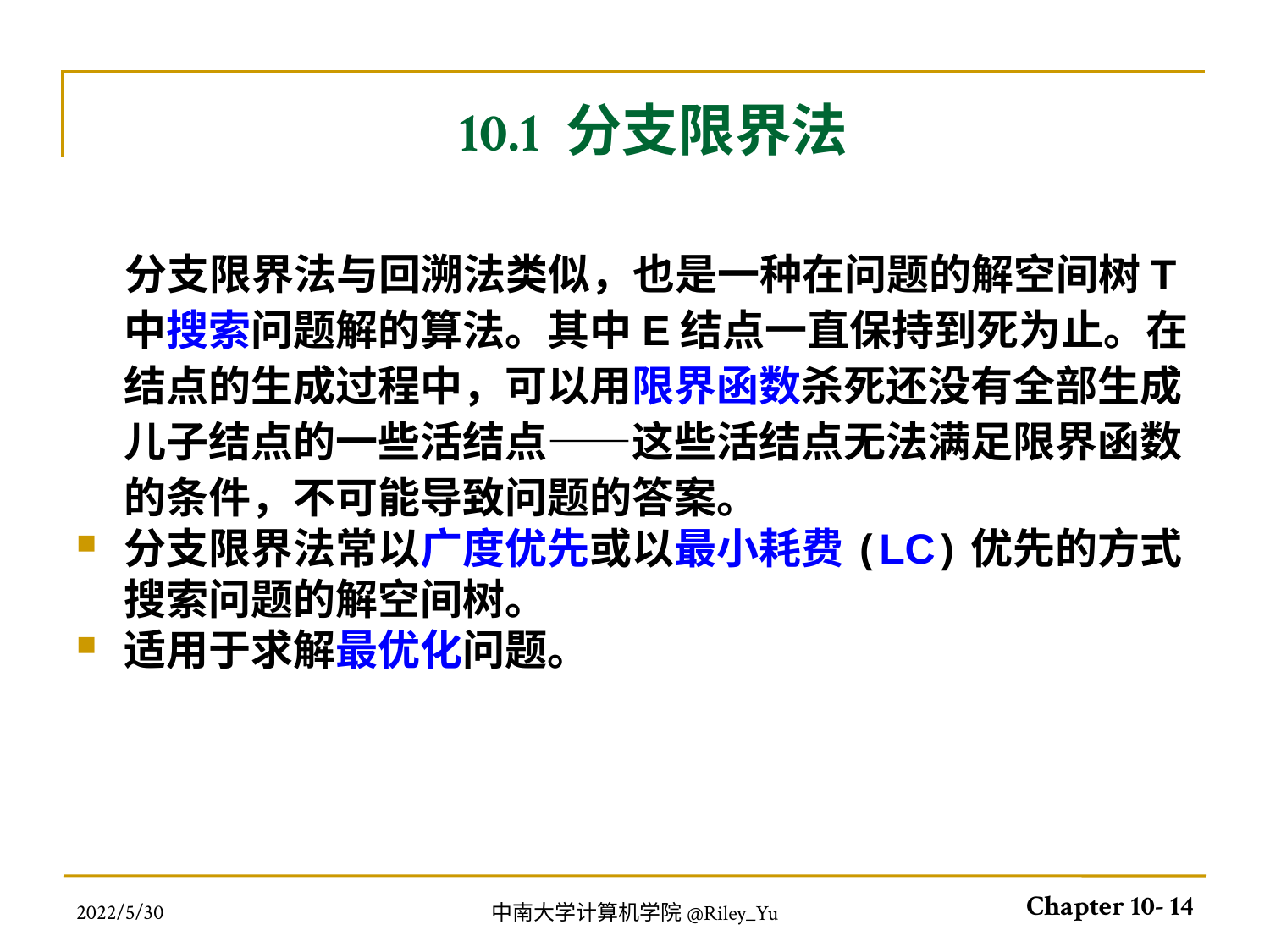

# 10.1 分支限界法
    分支限界法与回溯法类似，也是一种在问题的解空间树T中搜索问题解的算法。其中E结点一直保持到死为止。在结点的生成过程中，可以用限界函数杀死还没有全部生成儿子结点的一些活结点——这些活结点无法满足限界函数的条件，不可能导致问题的答案。
分支限界法常以广度优先或以最小耗费(LC)优先的方式搜索问题的解空间树。
适用于求解最优化问题。
2022/5/30
Chapter 10- 14
中南大学计算机学院@Riley_Yu